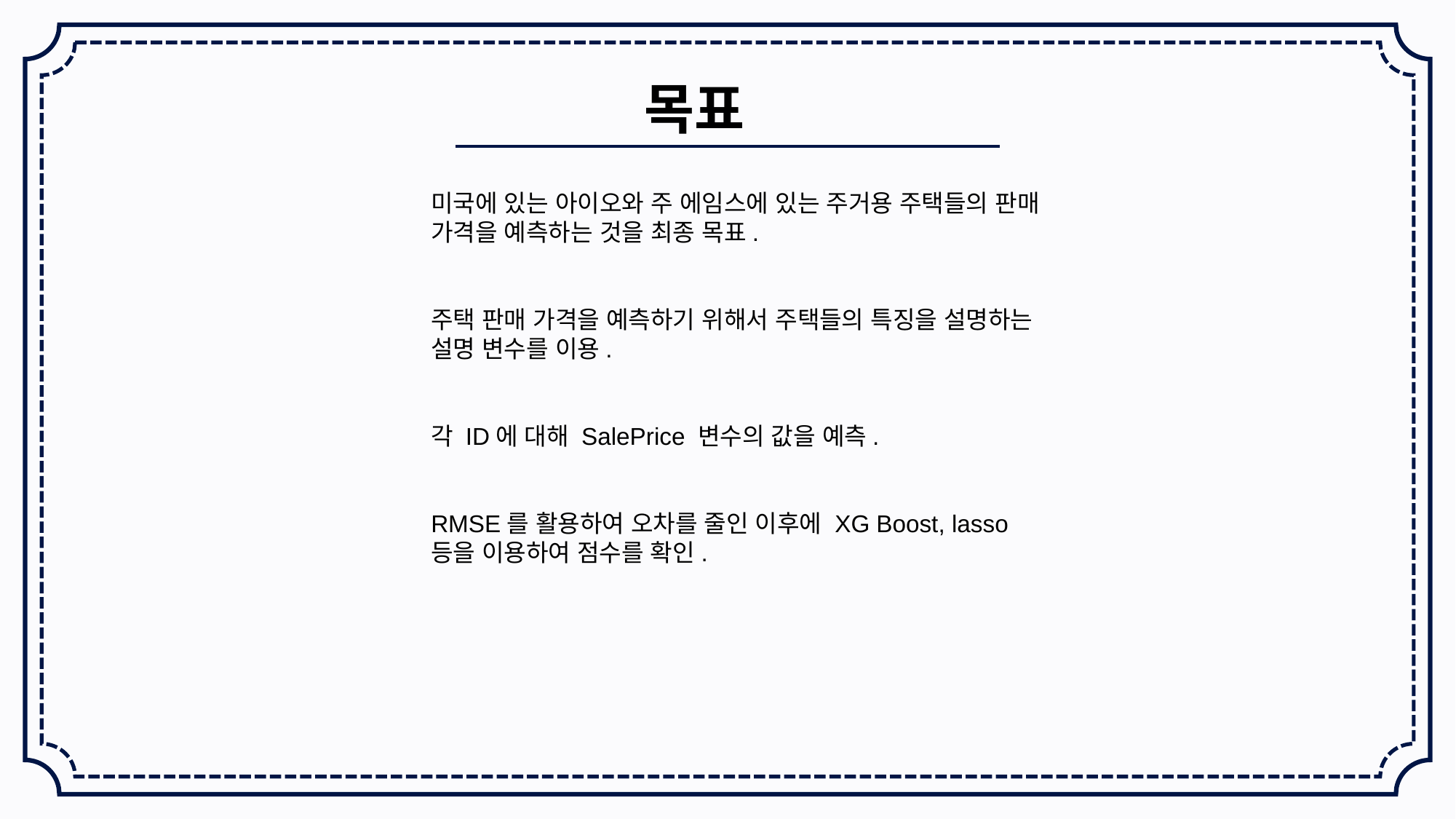

목표
미국에 있는 아이오와 주 에임스에 있는 주거용 주택들의 판매 가격을 예측하는 것을 최종 목표.

주택 판매 가격을 예측하기 위해서 주택들의 특징을 설명하는 설명 변수를 이용.

각 ID에 대해 SalePrice 변수의 값을 예측.

RMSE를 활용하여 오차를 줄인 이후에 XG Boost, lasso 등을 이용하여 점수를 확인.